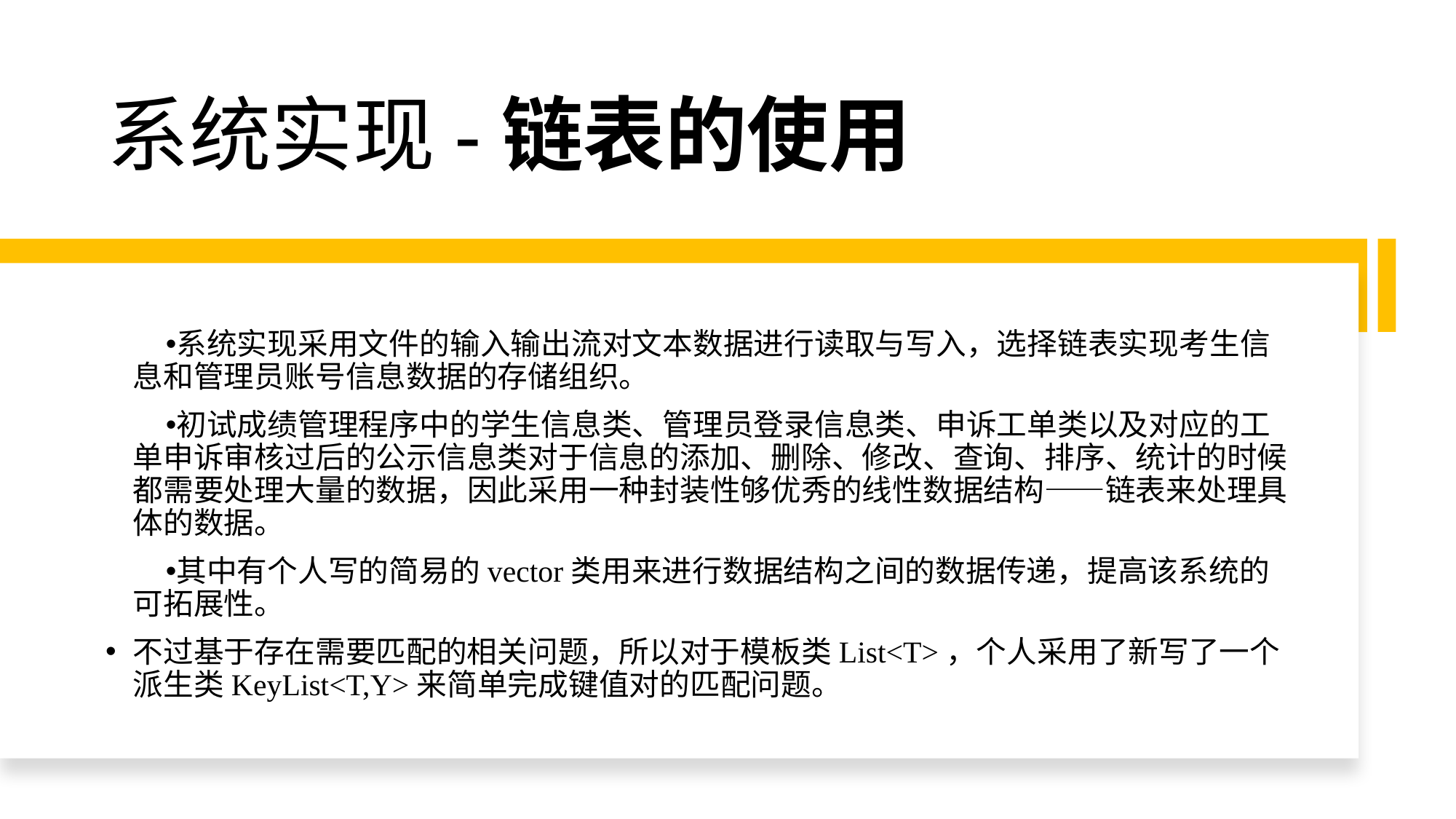

# 系统实现-链表的使用

系统实现采用文件的输入输出流对文本数据进行读取与写入，选择链表实现考生信息和管理员账号信息数据的存储组织。
初试成绩管理程序中的学生信息类、管理员登录信息类、申诉工单类以及对应的工单申诉审核过后的公示信息类对于信息的添加、删除、修改、查询、排序、统计的时候都需要处理大量的数据，因此采用一种封装性够优秀的线性数据结构——链表来处理具体的数据。
其中有个人写的简易的vector类用来进行数据结构之间的数据传递，提高该系统的可拓展性。
不过基于存在需要匹配的相关问题，所以对于模板类List<T>，个人采用了新写了一个派生类KeyList<T,Y>来简单完成键值对的匹配问题。